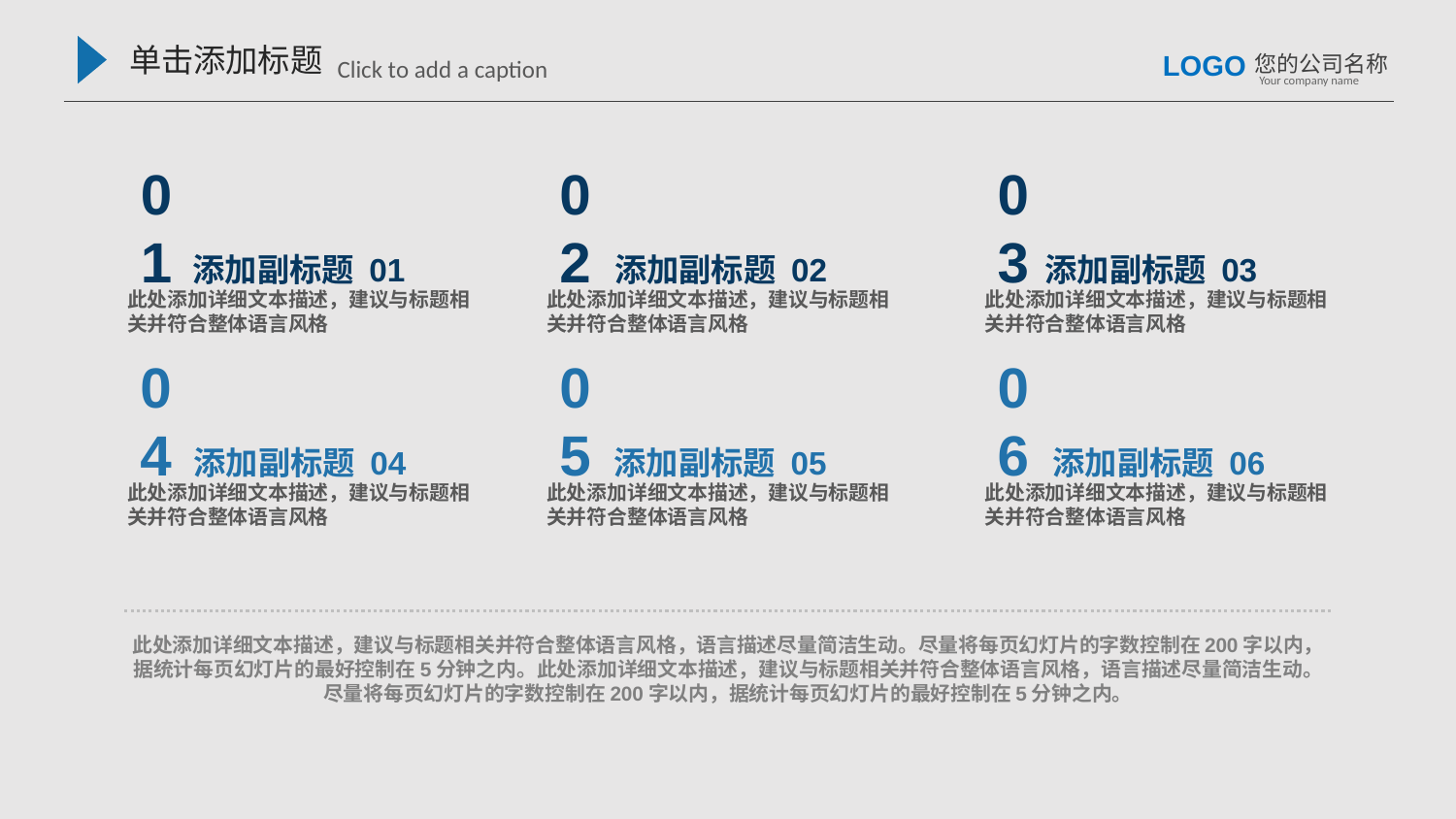

单击添加标题
Click to add a caption
LOGO
您的公司名称
Your company name

01
添加副标题 01
此处添加详细文本描述，建议与标题相关并符合整体语言风格
02
添加副标题 02
此处添加详细文本描述，建议与标题相关并符合整体语言风格
03
添加副标题 03
此处添加详细文本描述，建议与标题相关并符合整体语言风格
04
添加副标题 04
此处添加详细文本描述，建议与标题相关并符合整体语言风格
05
添加副标题 05
此处添加详细文本描述，建议与标题相关并符合整体语言风格
06
添加副标题 06
此处添加详细文本描述，建议与标题相关并符合整体语言风格
此处添加详细文本描述，建议与标题相关并符合整体语言风格，语言描述尽量简洁生动。尽量将每页幻灯片的字数控制在200字以内，据统计每页幻灯片的最好控制在5分钟之内。此处添加详细文本描述，建议与标题相关并符合整体语言风格，语言描述尽量简洁生动。尽量将每页幻灯片的字数控制在200字以内，据统计每页幻灯片的最好控制在5分钟之内。